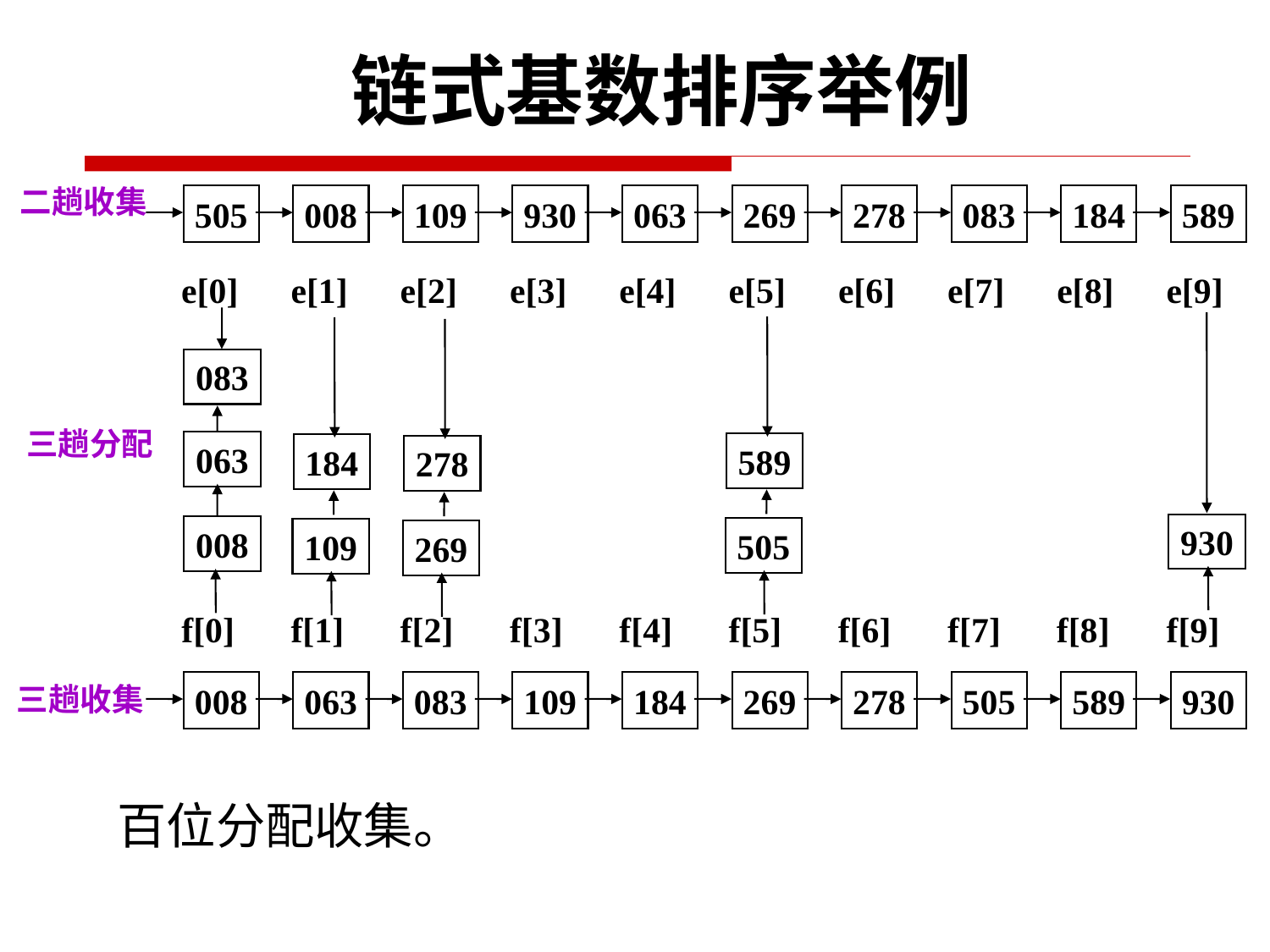

链式基数排序举例
二趟收集
505

008

109

930

063

269

278

083

184

589

e[0]
e[1]
e[2]
e[3]
e[4]
e[5]
e[6]
e[7]
e[8]
e[9]
三趟分配
f[0]
f[1]
f[2]
f[3]
f[4]
f[5]
f[6]
f[7]
f[8]
f[9]

083

930

589

184

278

063

008

505

109

269

008

063

083

109

184

269

278

505

589

930

三趟收集
百位分配收集。